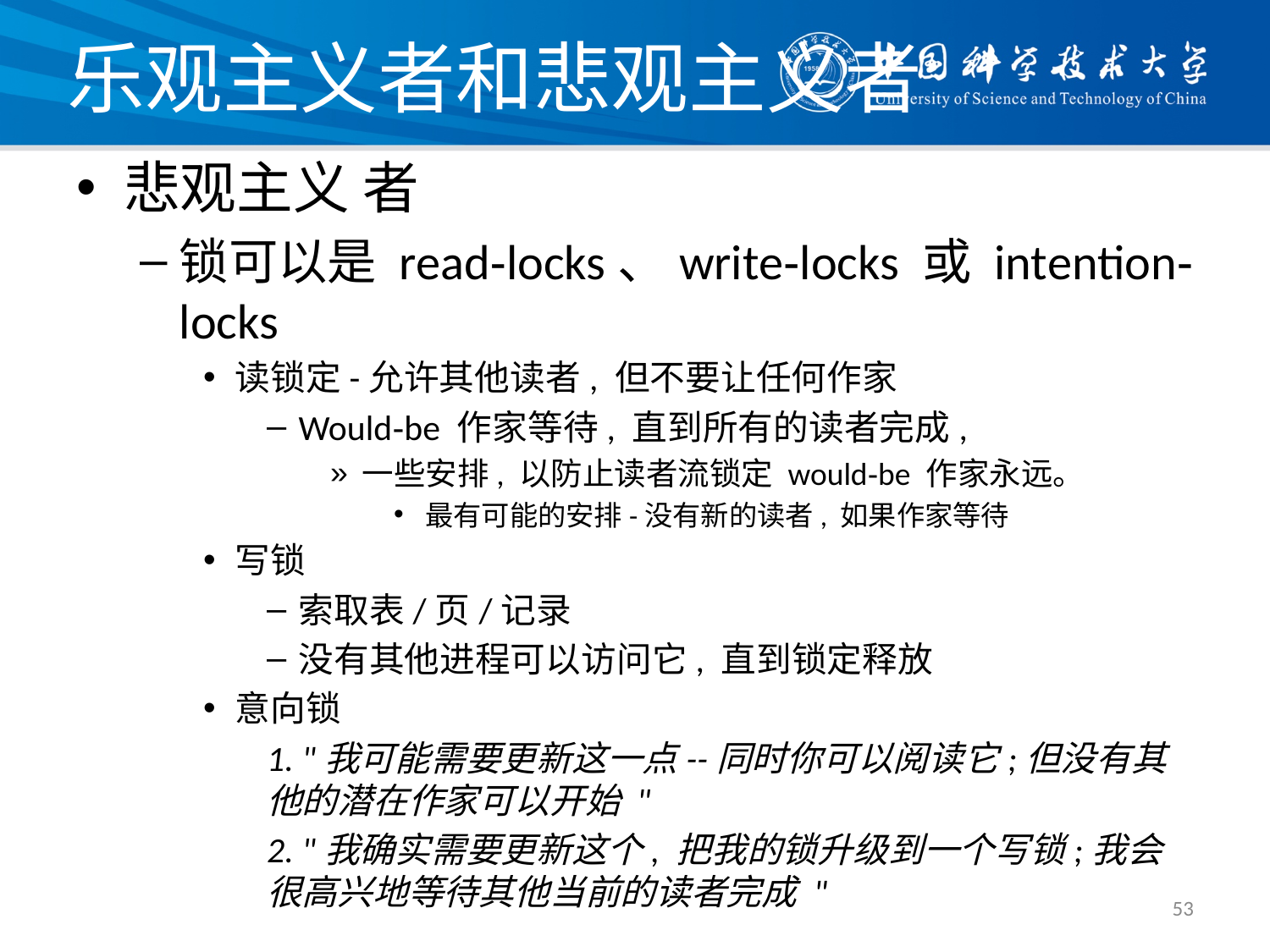

# 乐观主义者和悲观主义者
悲观主义 者
锁可以是 read‐locks、write‐locks 或 intention‐locks
读锁定-允许其他读者, 但不要让任何作家
Would‐be 作家等待, 直到所有的读者完成,
一些安排, 以防止读者流锁定 would‐be 作家永远。
最有可能的安排-没有新的读者, 如果作家等待
写锁
索取表/页/记录
没有其他进程可以访问它, 直到锁定释放
意向锁
1. "我可能需要更新这一点--同时你可以阅读它;但没有其他的潜在作家可以开始 "
2. "我确实需要更新这个, 把我的锁升级到一个写锁;我会很高兴地等待其他当前的读者完成 "
53